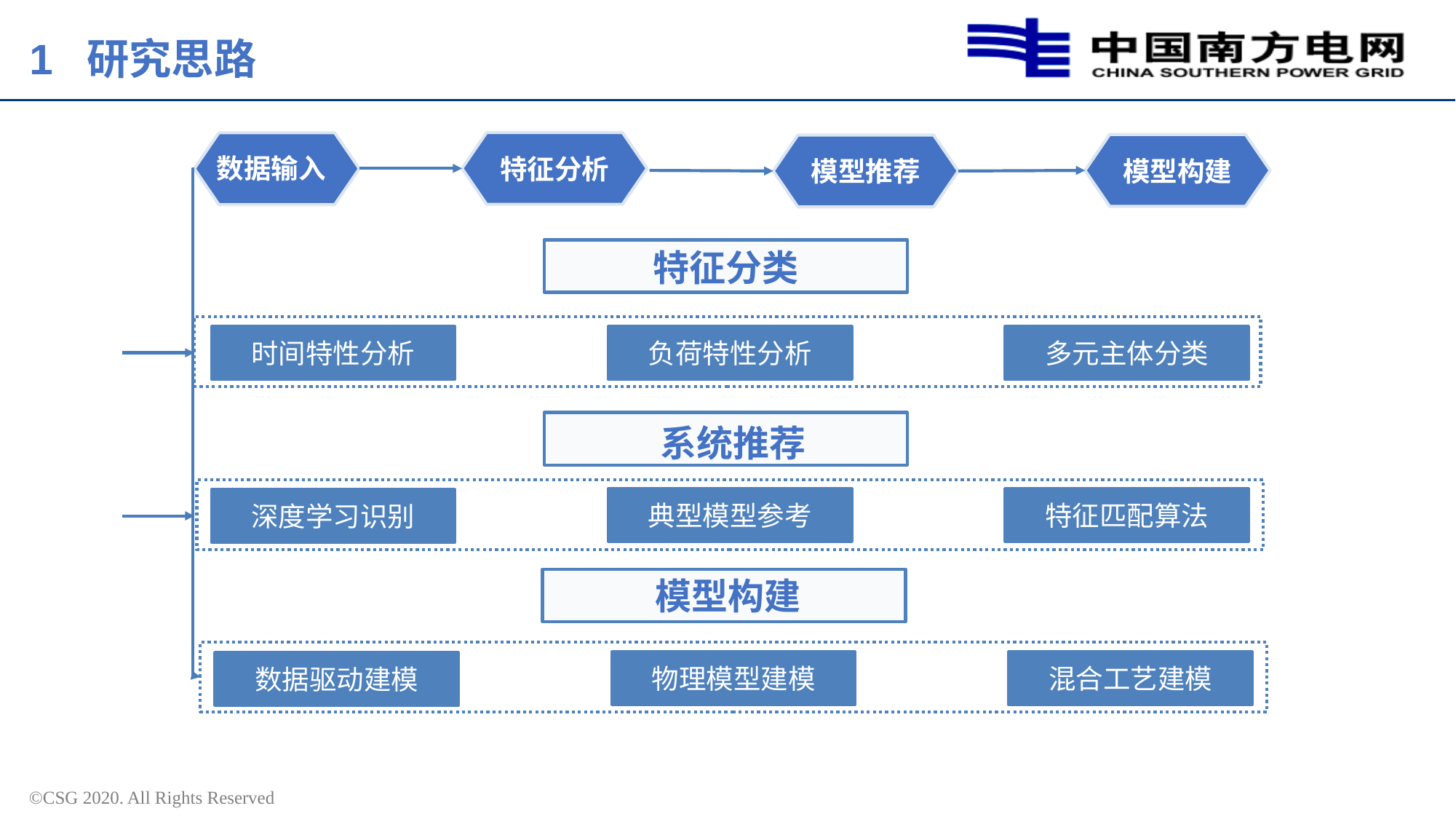

# 1  研究思路
特征分析

数据输入
时间特性分析
模型推荐
研究内容三
研究内容二

特征分类

系统推荐
模型构建

模型构建

多元主体分类
负荷特性分析

特征匹配算法
典型模型参考
深度学习识别

混合工艺建模
物理模型建模
数据驱动建模